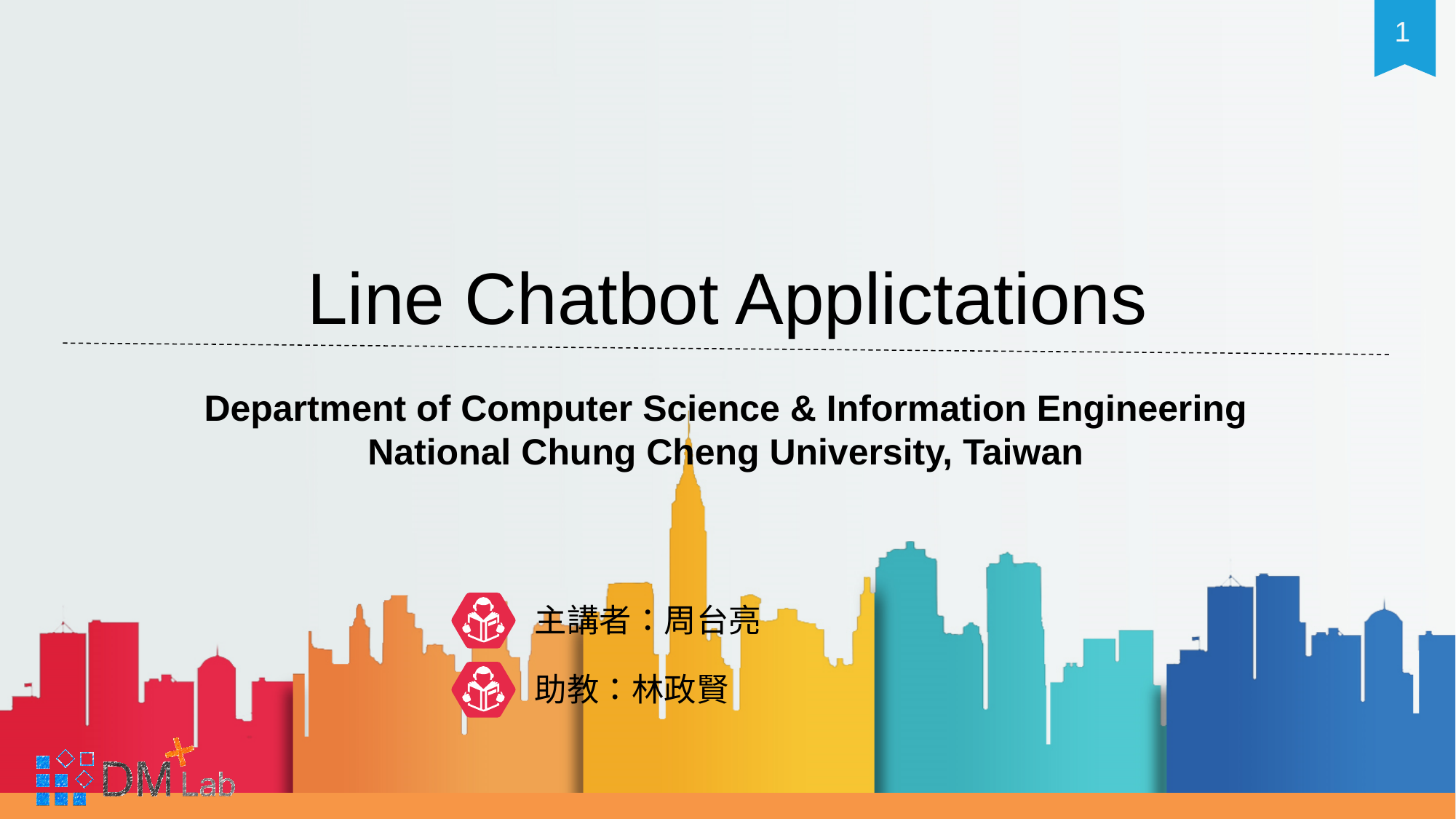

# Line Chatbot Applictations
Department of Computer Science & Information Engineering
National Chung Cheng University, Taiwan

主講者：周台亮

助教：林政賢